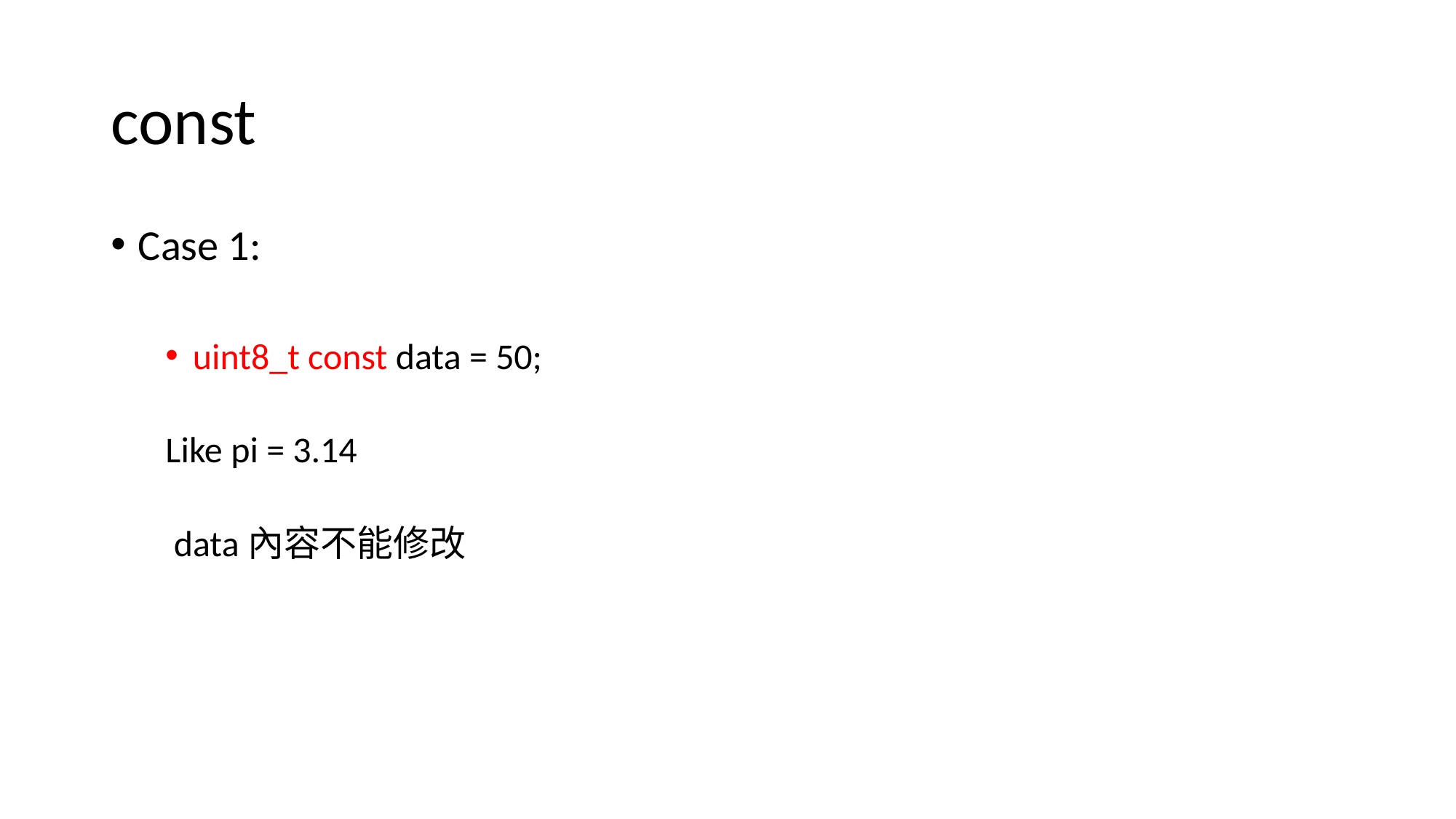

# const
Case 1:

uint8_t const data = 50;

Like pi = 3.14

 data內容不能修改